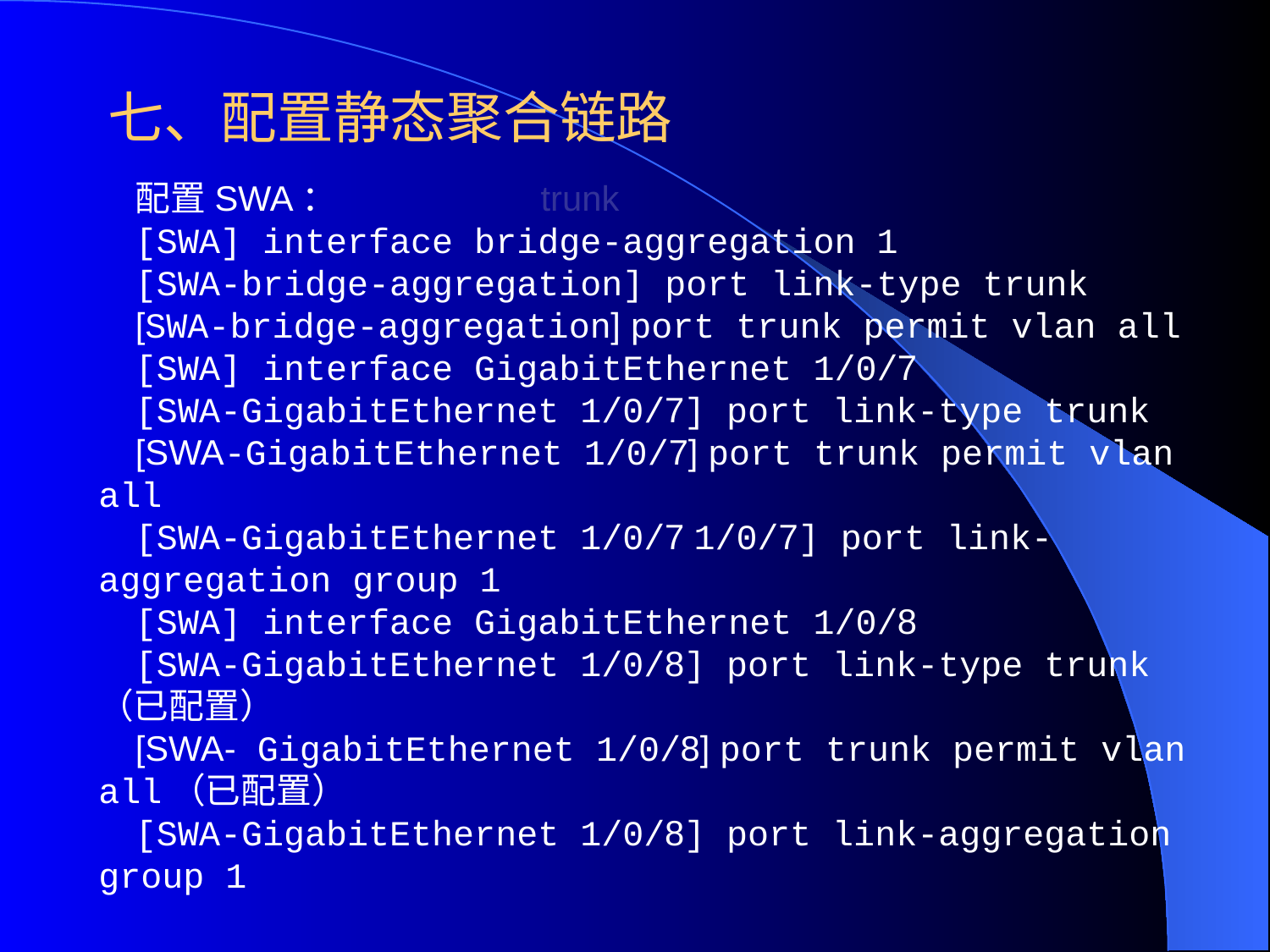

# 七、配置静态聚合链路
配置SWA：
[SWA] interface bridge-aggregation 1
[SWA-bridge-aggregation] port link-type trunk
[SWA-bridge-aggregation] port trunk permit vlan all
[SWA] interface GigabitEthernet 1/0/7
[SWA-GigabitEthernet 1/0/7] port link-type trunk
[SWA-GigabitEthernet 1/0/7] port trunk permit vlan all
[SWA-GigabitEthernet 1/0/7 1/0/7] port link-aggregation group 1
[SWA] interface GigabitEthernet 1/0/8
[SWA-GigabitEthernet 1/0/8] port link-type trunk（已配置）
[SWA- GigabitEthernet 1/0/8] port trunk permit vlan all（已配置）
[SWA-GigabitEthernet 1/0/8] port link-aggregation group 1
trunk